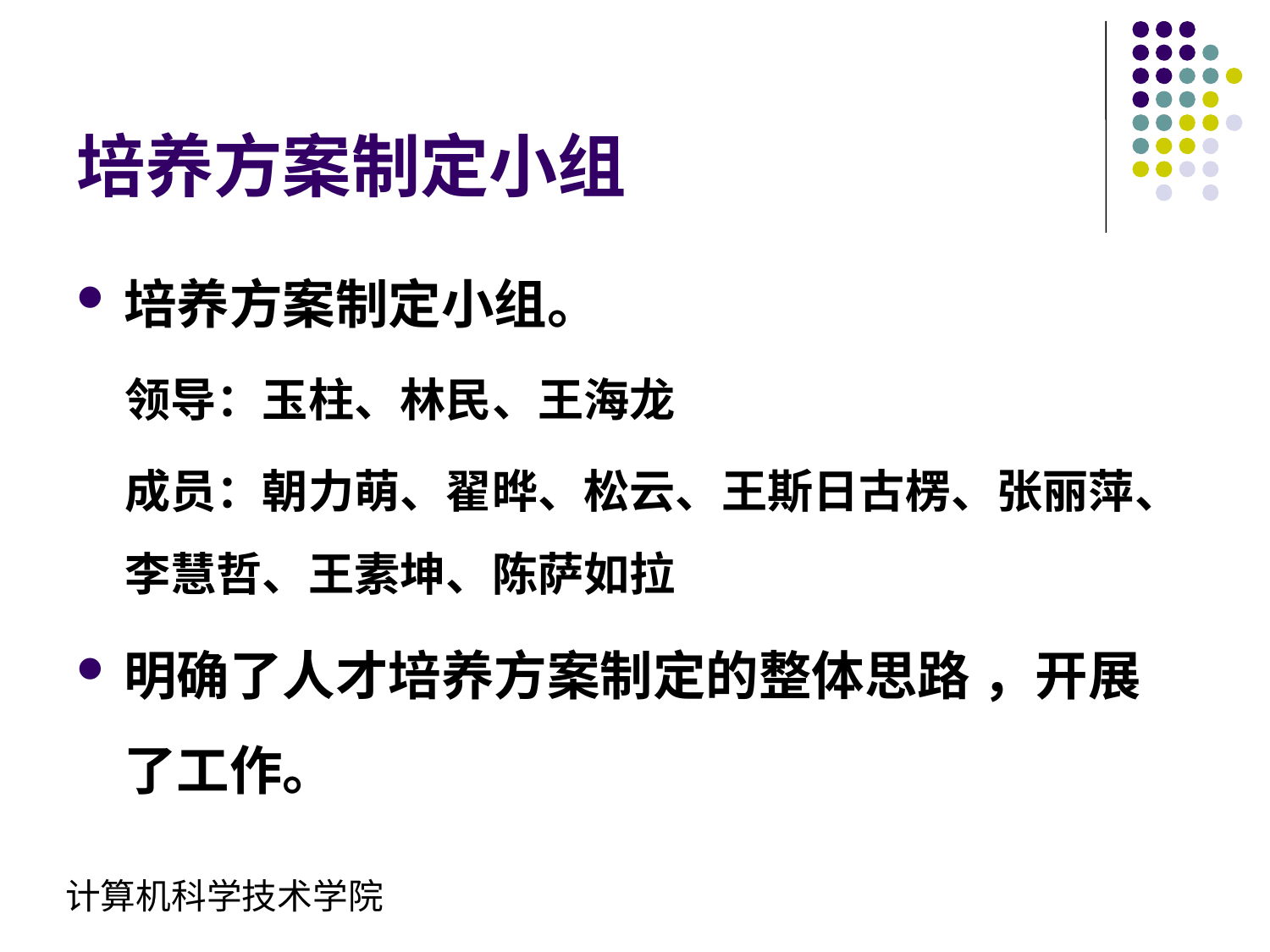

# 培养方案制定小组
培养方案制定小组。
领导：玉柱、林民、王海龙
成员：朝力萌、翟晔、松云、王斯日古楞、张丽萍、李慧哲、王素坤、陈萨如拉
明确了人才培养方案制定的整体思路 ，开展了工作。